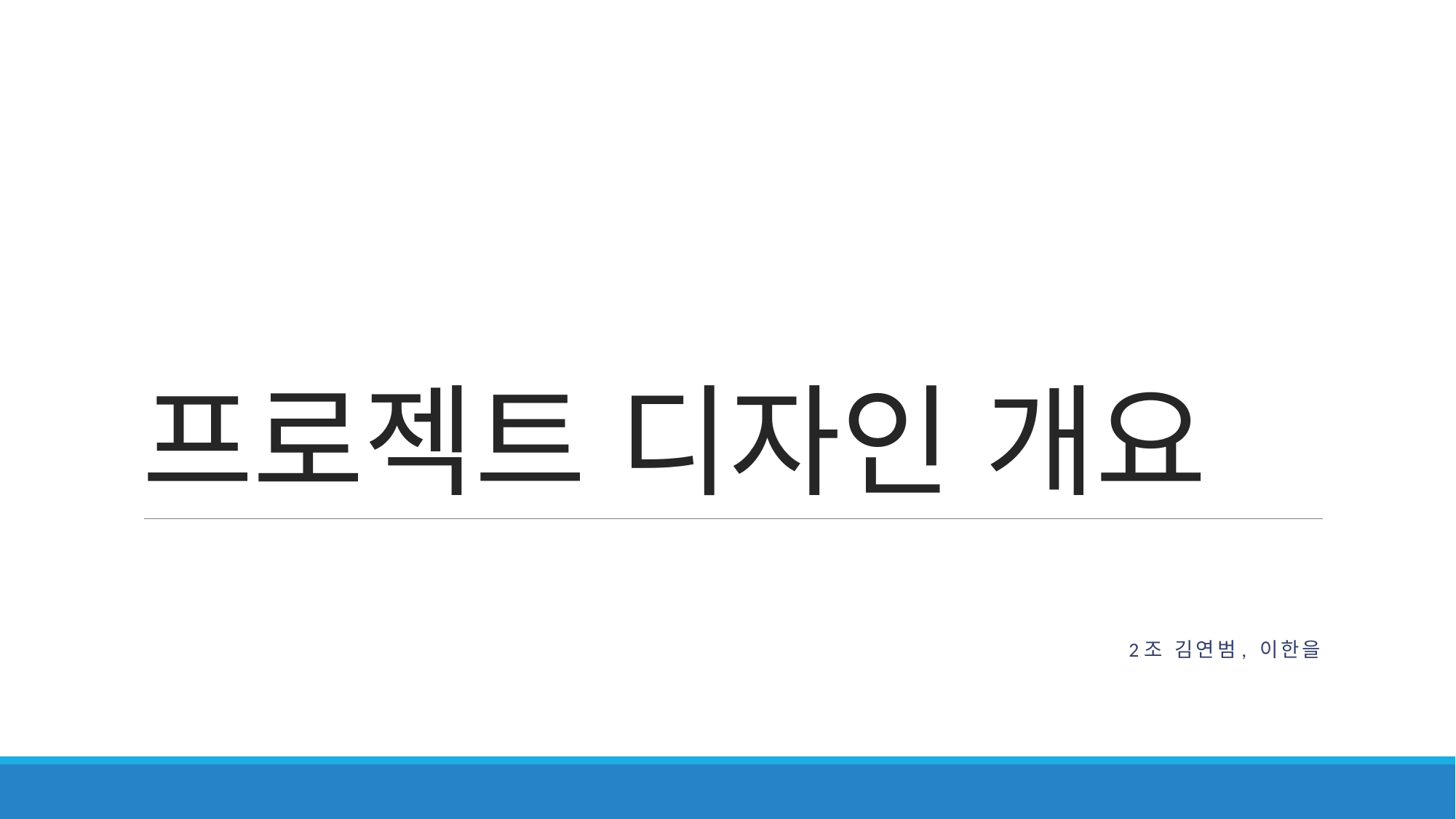

# 프로젝트 디자인 개요

2조 김연범, 이한을